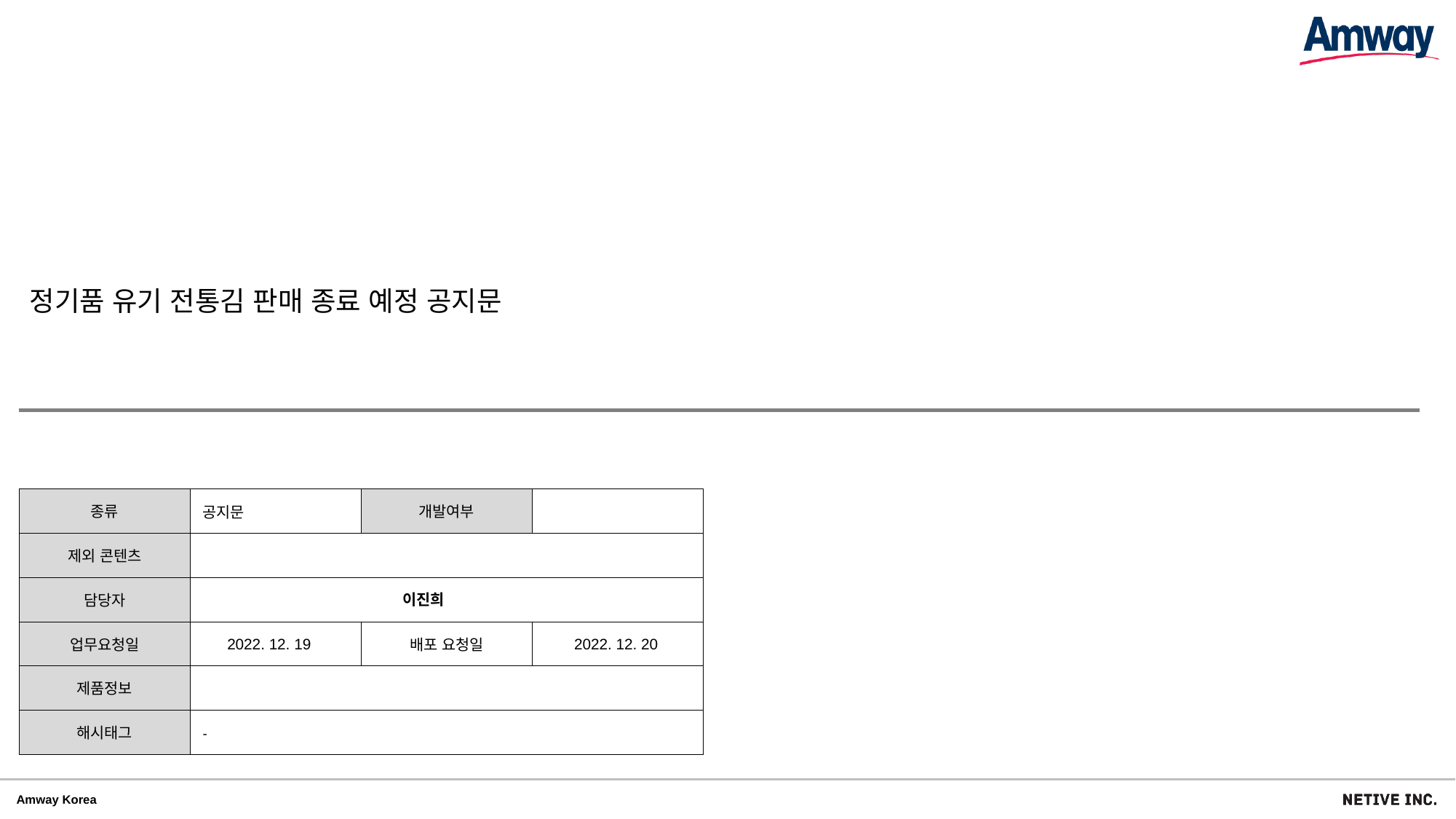

정기품 유기 전통김 판매 종료 예정 공지문
공지문
이진희
2022. 12. 20
2022. 12. 19
-